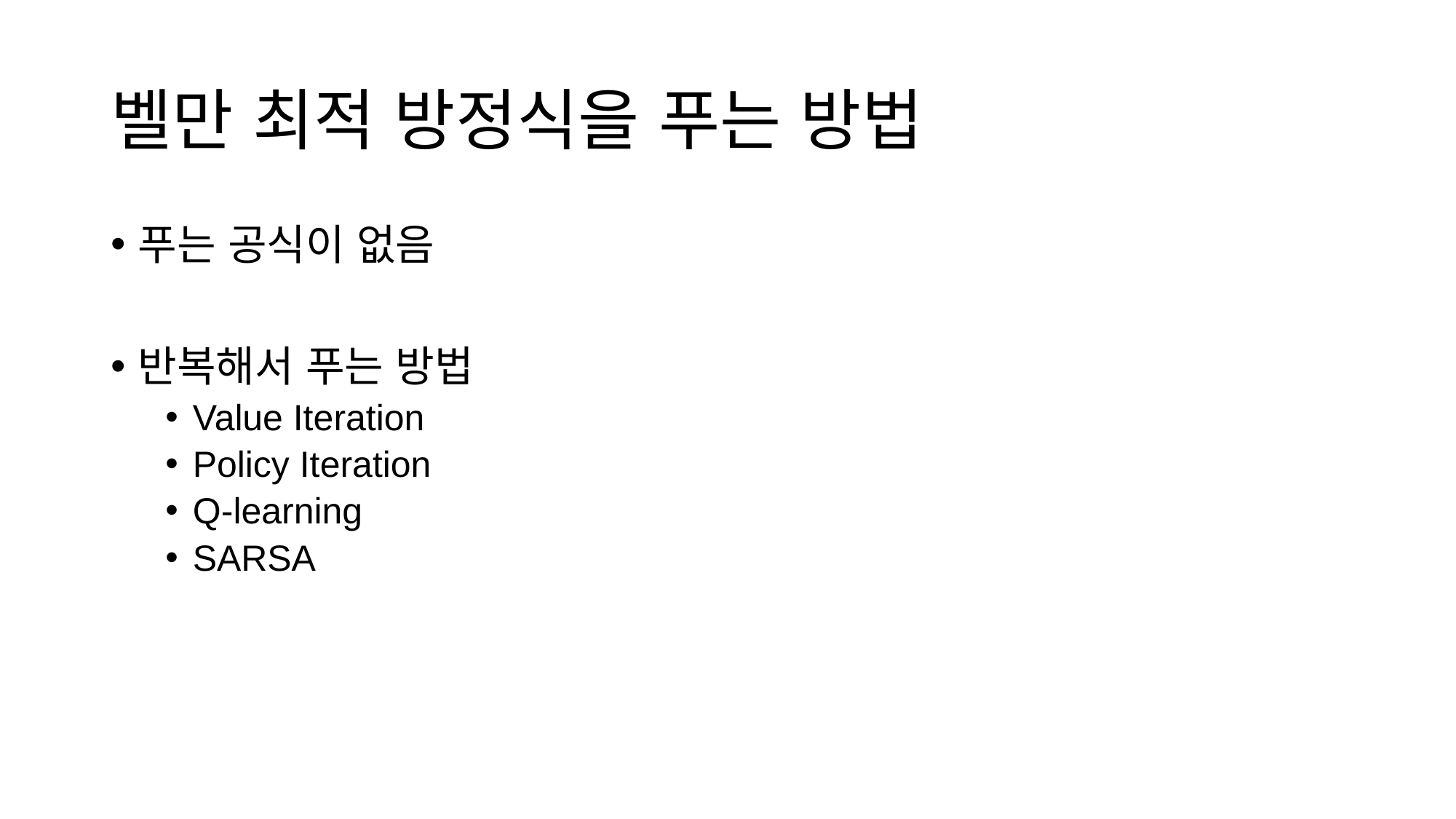

# 벨만 최적 방정식을 푸는 방법
푸는 공식이 없음

반복해서 푸는 방법
Value Iteration
Policy Iteration
Q-learning
SARSA